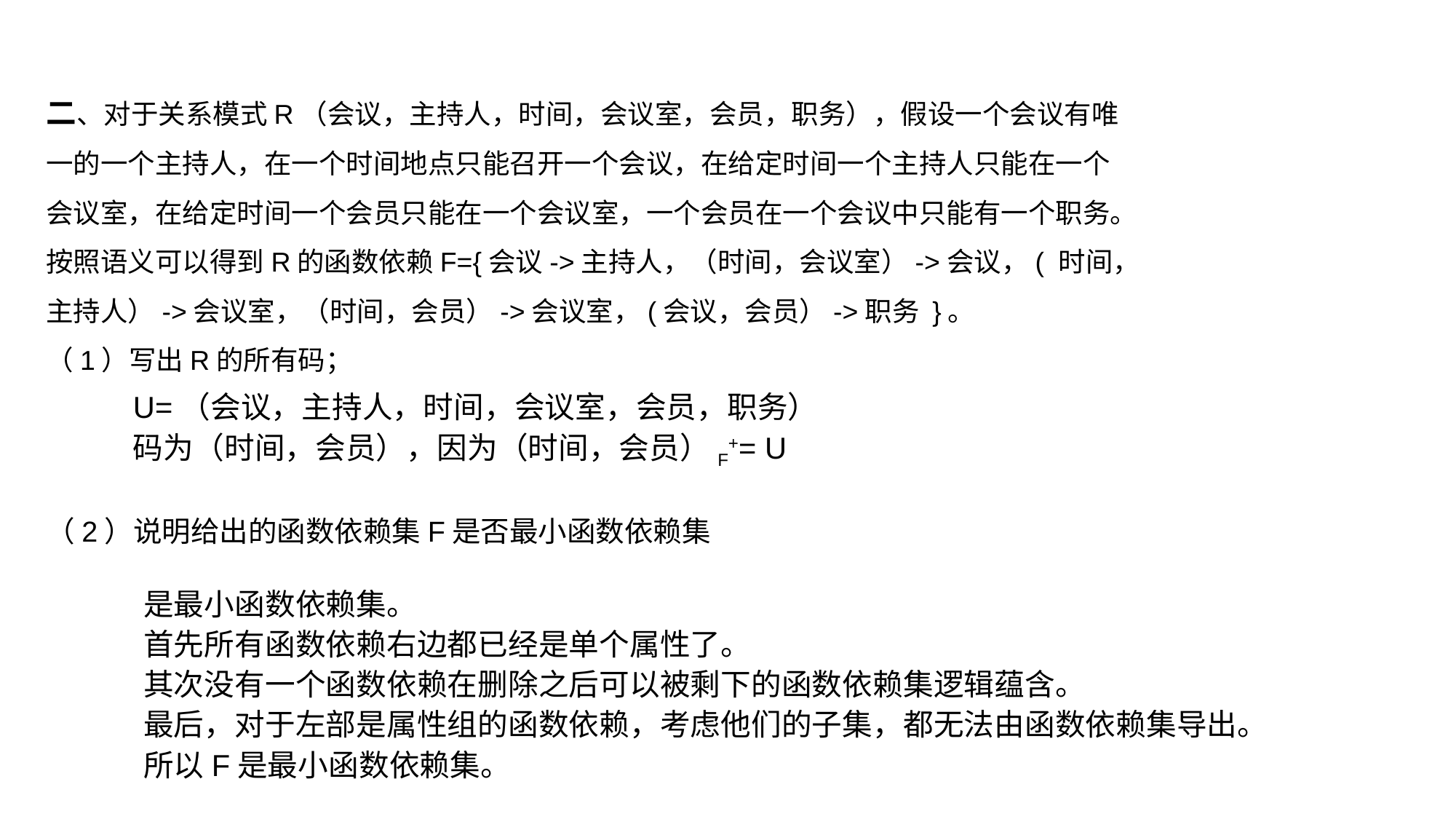

二、对于关系模式R（会议，主持人，时间，会议室，会员，职务），假设一个会议有唯一的一个主持人，在一个时间地点只能召开一个会议，在给定时间一个主持人只能在一个会议室，在给定时间一个会员只能在一个会议室，一个会员在一个会议中只能有一个职务。按照语义可以得到R的函数依赖F={会议->主持人，（时间，会议室）->会议，( 时间，主持人）->会议室，（时间，会员）->会议室，(会议，会员）->职务 }。
（1）写出R的所有码；
U=（会议，主持人，时间，会议室，会员，职务）
码为（时间，会员），因为（时间，会员）F+= U

（2）说明给出的函数依赖集F是否最小函数依赖集

是最小函数依赖集。
首先所有函数依赖右边都已经是单个属性了。
其次没有一个函数依赖在删除之后可以被剩下的函数依赖集逻辑蕴含。
最后，对于左部是属性组的函数依赖，考虑他们的子集，都无法由函数依赖集导出。
所以F是最小函数依赖集。